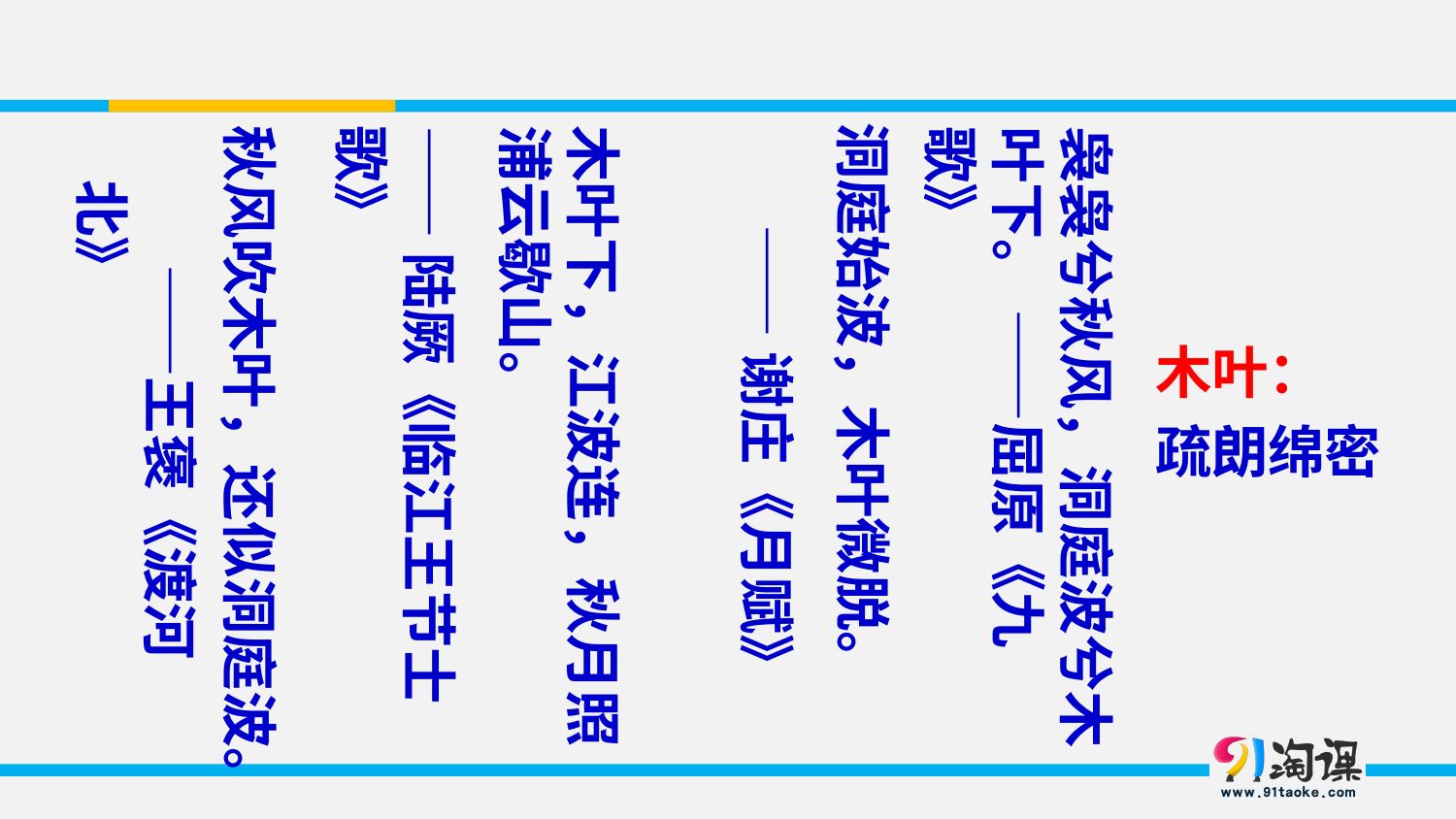

洞庭始波，木叶微脱。
        ——谢庄《月赋》
秋风吹木叶，还似洞庭波。
　　  ——王褒《渡河北》
木叶下，江波连，秋月照浦云歇山。
——陆厥《临江王节士歌》
袅袅兮秋风，洞庭波兮木叶下。 ——屈原《九歌》
木叶：
疏朗绵密